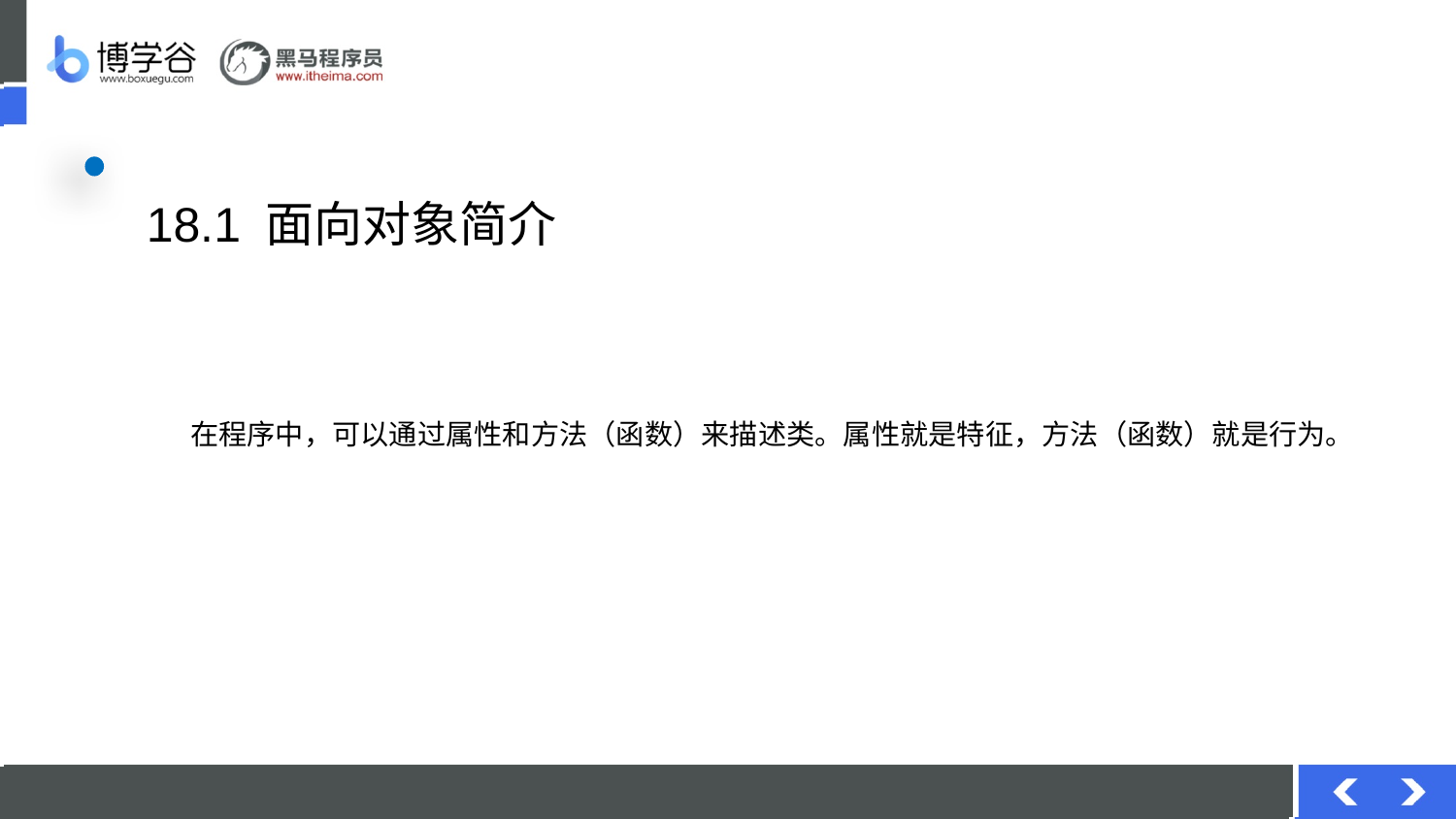

# 18.1 面向对象简介
在程序中，可以通过属性和方法（函数）来描述类。属性就是特征，方法（函数）就是行为。